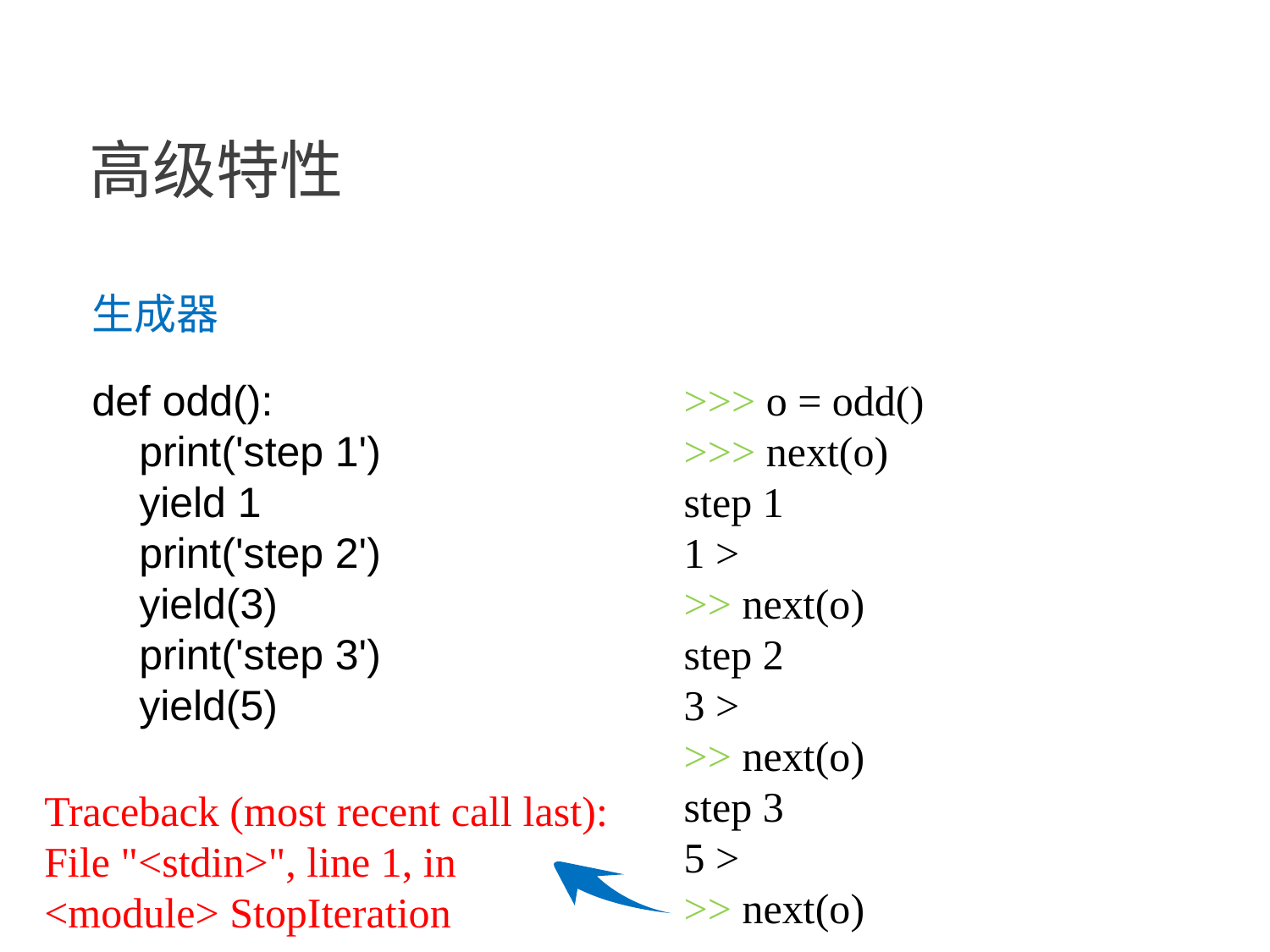

高级特性
生成器
def odd():
    print('step 1')
    yield 1
    print('step 2')
    yield(3)
    print('step 3')
    yield(5)
>>> o = odd()
>>> next(o)
step 1
1 >
>> next(o)
step 2
3 >
>> next(o)
step 3
5 >
>> next(o)
Traceback (most recent call last):
File "<stdin>", line 1, in <module> StopIteration